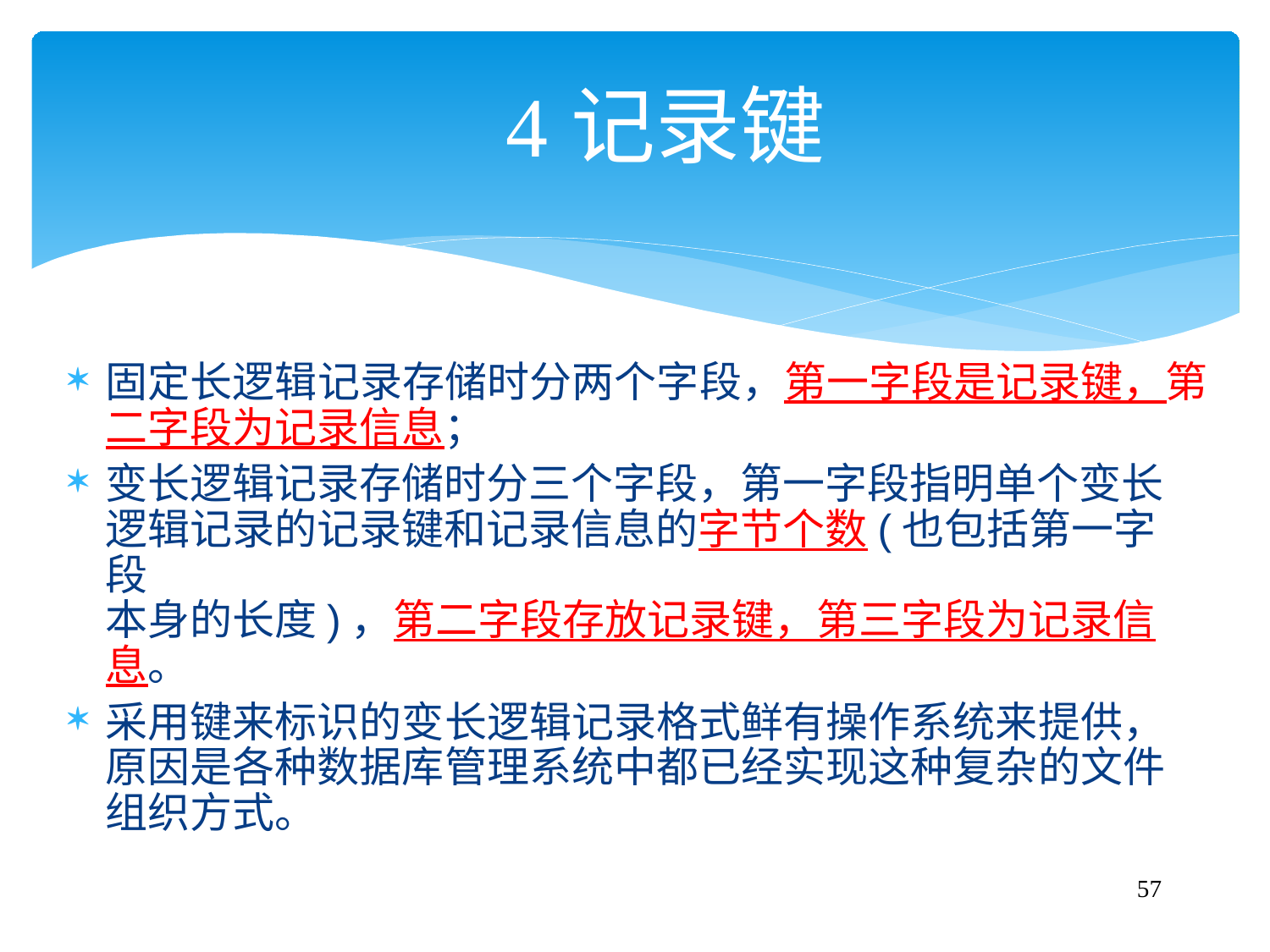

# 4	记录键
固定长逻辑记录存储时分两个字段，第一字段是记录键，第 二字段为记录信息；
变长逻辑记录存储时分三个字段，第一字段指明单个变长 逻辑记录的记录键和记录信息的字节个数(也包括第一字段
本身的长度)，第二字段存放记录键，第三字段为记录信息。
采用键来标识的变长逻辑记录格式鲜有操作系统来提供， 原因是各种数据库管理系统中都已经实现这种复杂的文件 组织方式。

57